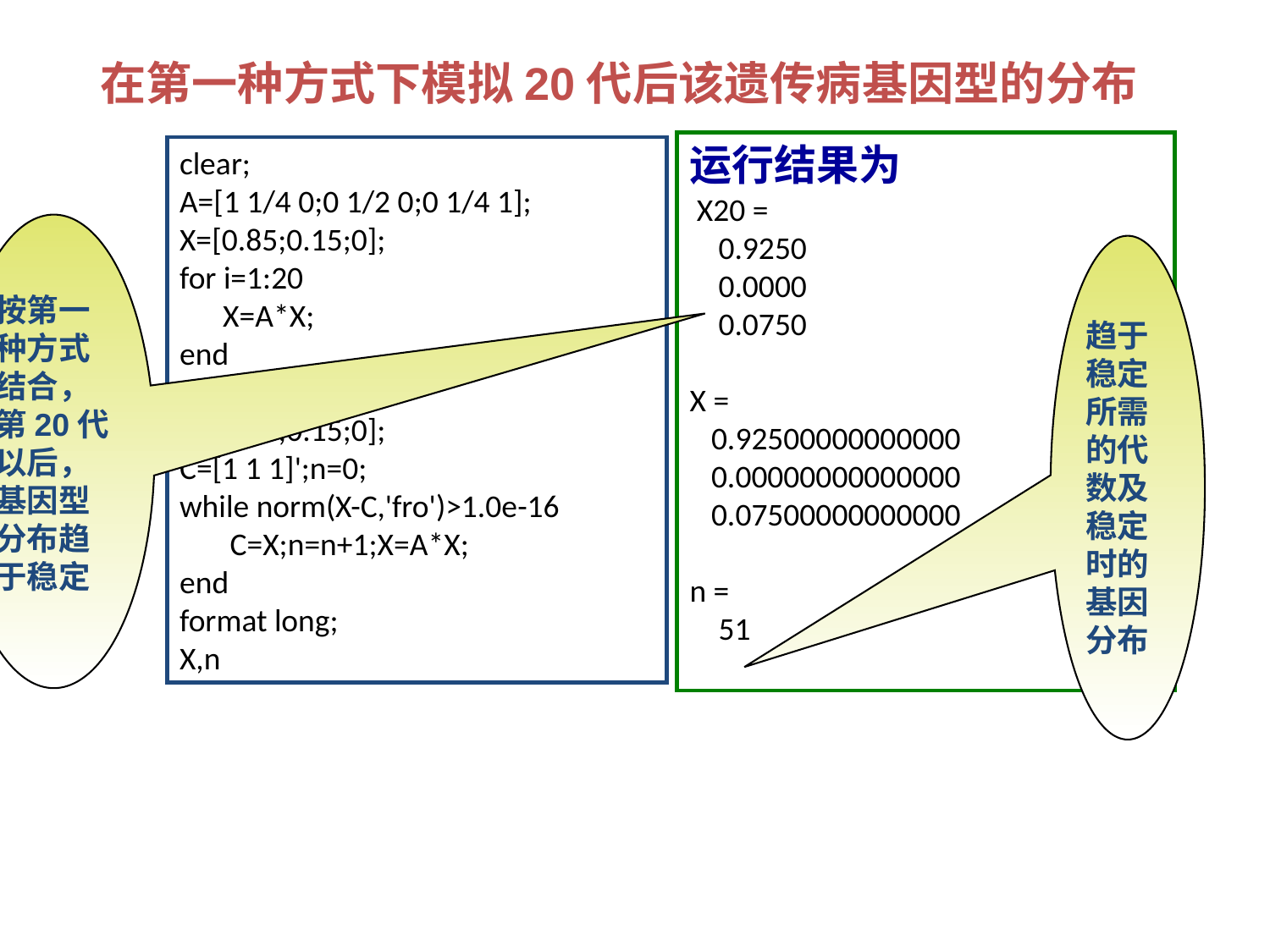

应用—常染色体的隐性病遗传
在第一种方式下模拟20代后该遗传病基因型的分布
运行结果为
 X20 =
    0.9250
    0.0000
    0.0750

X =
   0.92500000000000
   0.00000000000000
   0.07500000000000

n =
    51

clear;
A=[1 1/4 0;0 1/2 0;0 1/4 1];
X=[0.85;0.15;0];
for i=1:20
      X=A*X;
end
X20=X
X=[0.85;0.15;0];
C=[1 1 1]';n=0;
while norm(X-C,'fro')>1.0e-16
       C=X;n=n+1;X=A*X;
end
format long;
X,n
按第一种方式结合，第20代以后，基因型分布趋于稳定
趋于稳定所需的代数及稳定时的基因分布